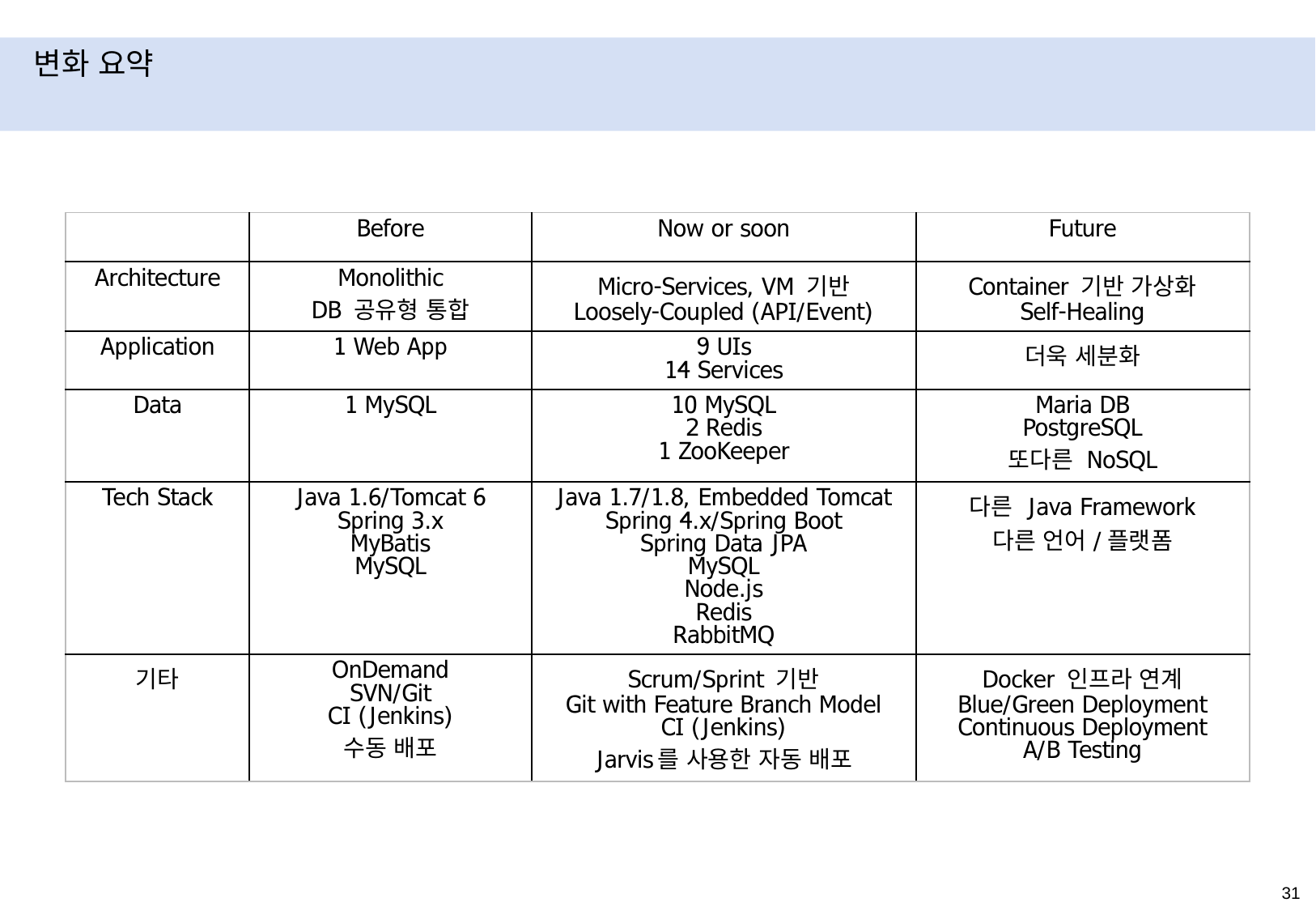

# 변화 요약
|  | Before | Now or soon | Future |
| --- | --- | --- | --- |
| Architecture | Monolithic DB 공유형 통합 | Micro-Services, VM 기반 Loosely-Coupled (API/Event) | Container 기반 가상화 Self-Healing |
| Application | 1 Web App | 9 UIs 14 Services | 더욱 세분화 |
| Data | 1 MySQL | 10 MySQL 2 Redis 1 ZooKeeper | Maria DB PostgreSQL 또다른 NoSQL |
| Tech Stack | Java 1.6/Tomcat 6 Spring 3.x MyBatis MySQL | Java 1.7/1.8, Embedded Tomcat Spring 4.x/Spring Boot Spring Data JPA MySQL Node.js Redis RabbitMQ | 다른 Java Framework 다른 언어/플랫폼 |
| 기타 | OnDemand SVN/Git CI (Jenkins) 수동 배포 | Scrum/Sprint 기반 Git with Feature Branch Model CI (Jenkins) Jarvis를 사용한 자동 배포 | Docker 인프라 연계 Blue/Green Deployment Continuous Deployment A/B Testing |